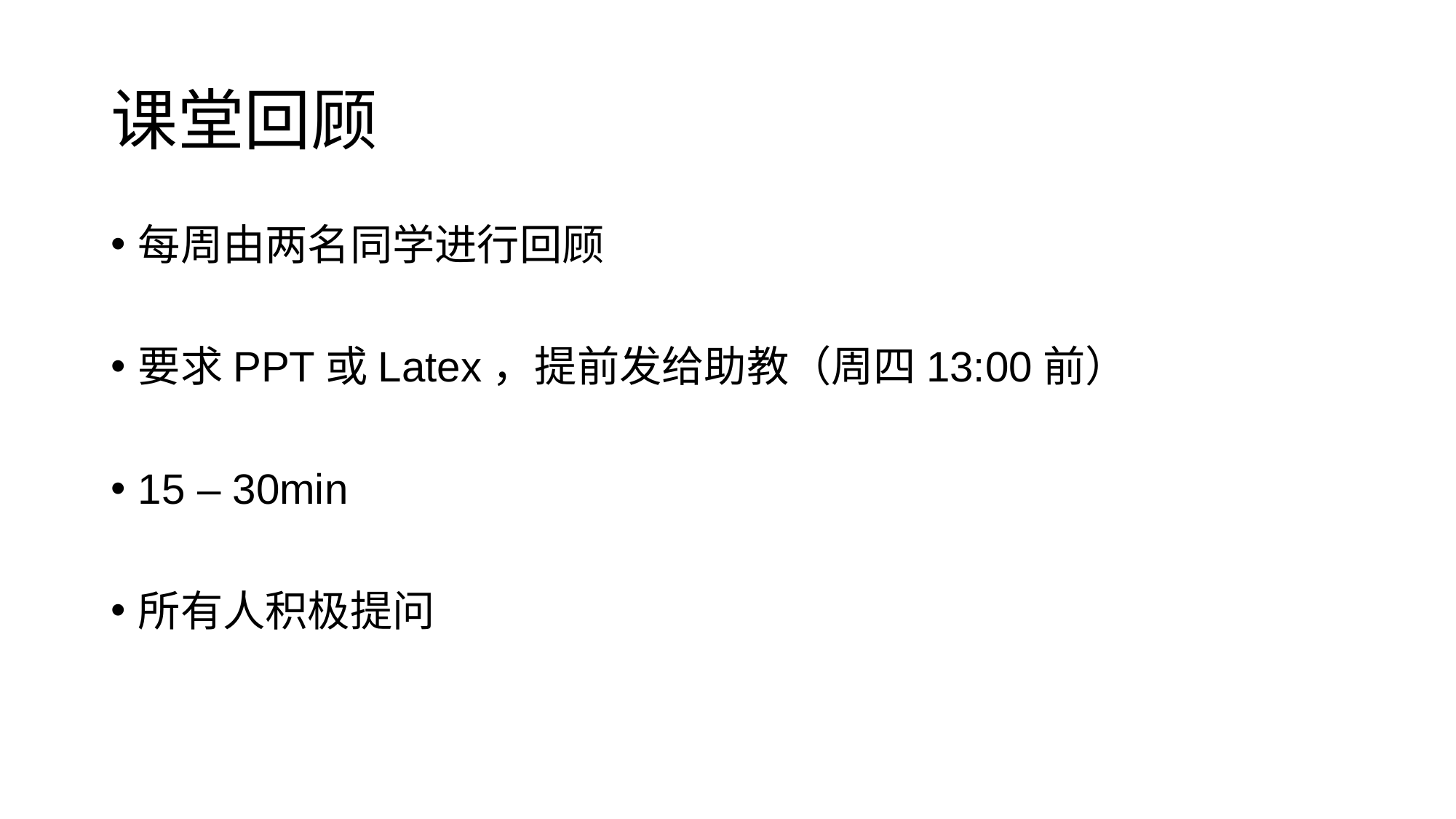

# 课堂回顾
每周由两名同学进行回顾

要求PPT或Latex，提前发给助教（周四13:00前）

15 – 30min

所有人积极提问